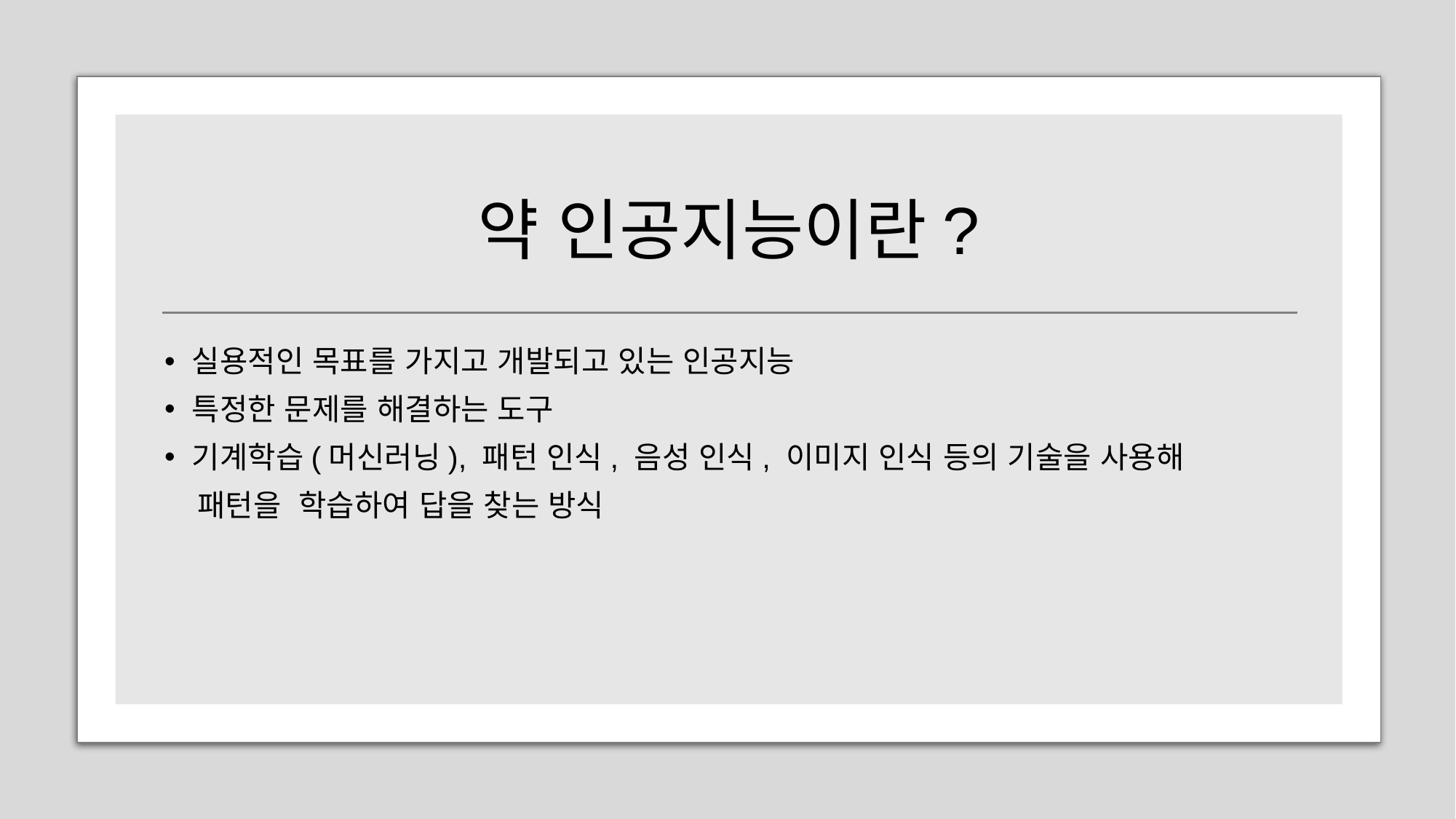

# 약 인공지능이란?
실용적인 목표를 가지고 개발되고 있는 인공지능
특정한 문제를 해결하는 도구
기계학습(머신러닝), 패턴 인식, 음성 인식, 이미지 인식 등의 기술을 사용해
   패턴을  학습하여 답을 찾는 방식